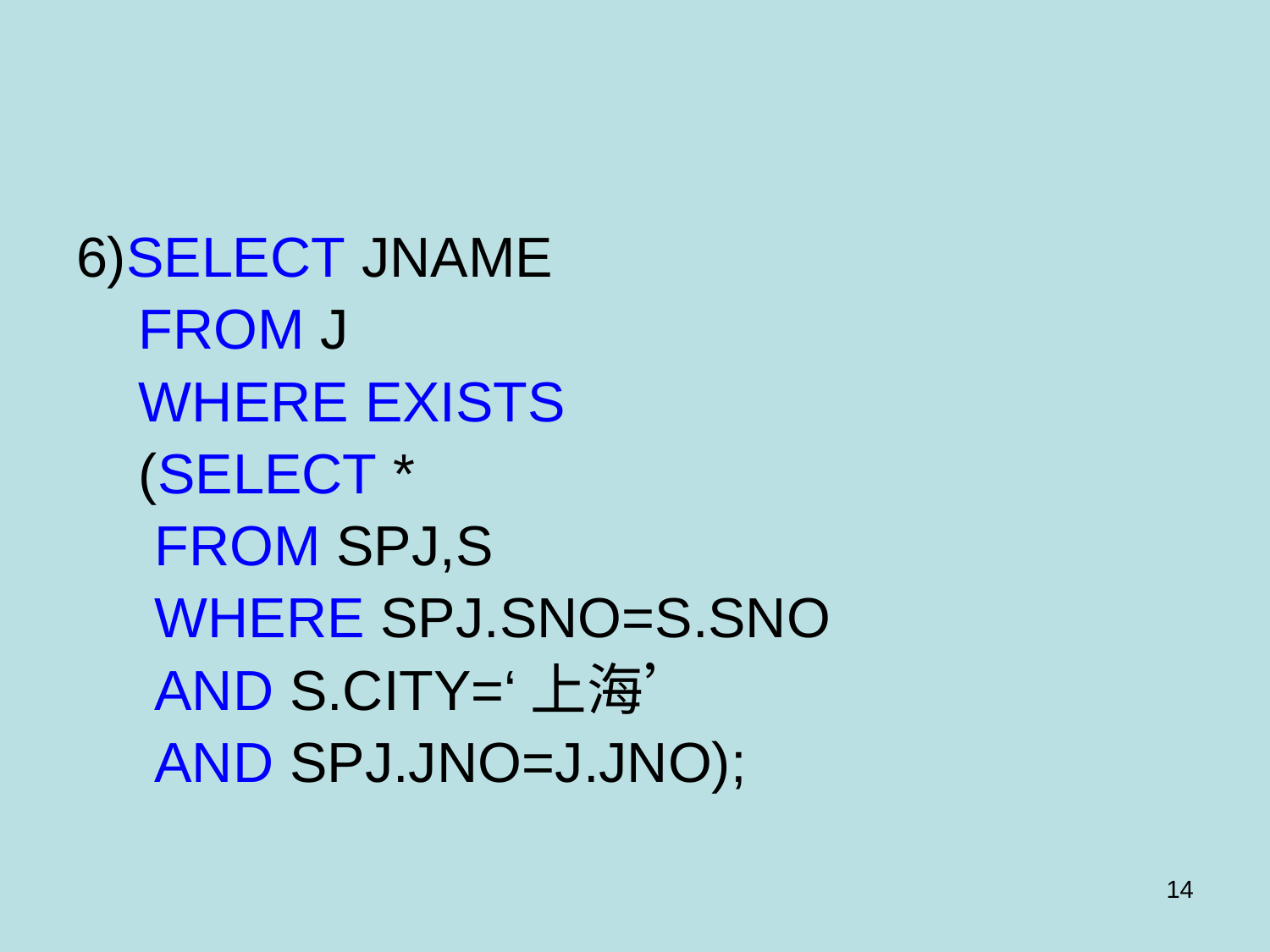

#
6)SELECT JNAME
    FROM J
    WHERE EXISTS
    (SELECT *
     FROM SPJ,S
     WHERE SPJ.SNO=S.SNO
     AND S.CITY=‘上海’
     AND SPJ.JNO=J.JNO);
14